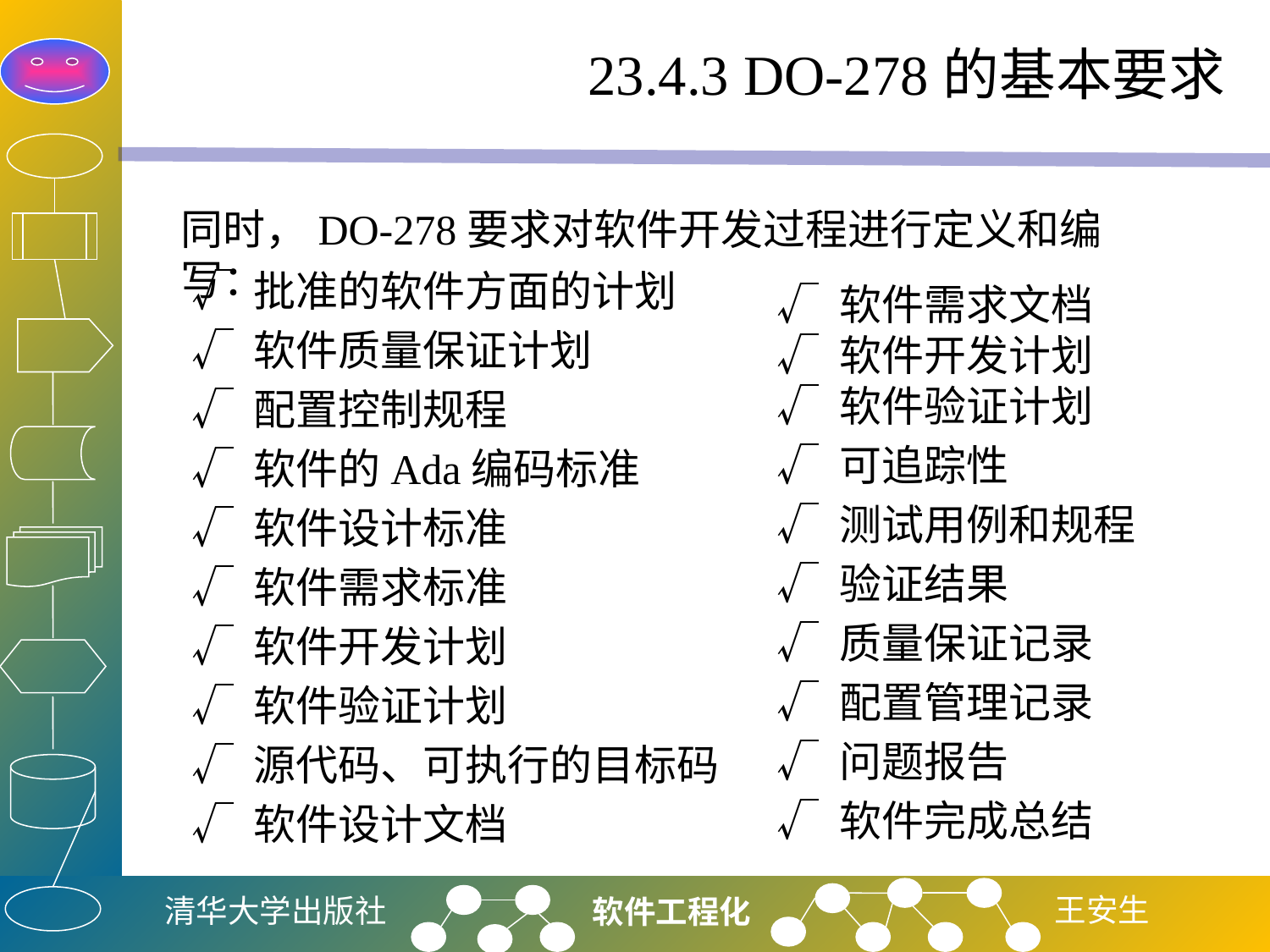

# 23.4.3 DO-278的基本要求
同时，DO-278要求对软件开发过程进行定义和编写：
√ 批准的软件方面的计划
√ 软件质量保证计划
√ 配置控制规程
√ 软件的Ada编码标准
√ 软件设计标准
√ 软件需求标准
√ 软件开发计划
√ 软件验证计划
√ 源代码、可执行的目标码
√ 软件设计文档
√ 软件需求文档
√ 软件开发计划
√ 软件验证计划
√ 可追踪性
√ 测试用例和规程
√ 验证结果
√ 质量保证记录
√ 配置管理记录
√ 问题报告
√ 软件完成总结